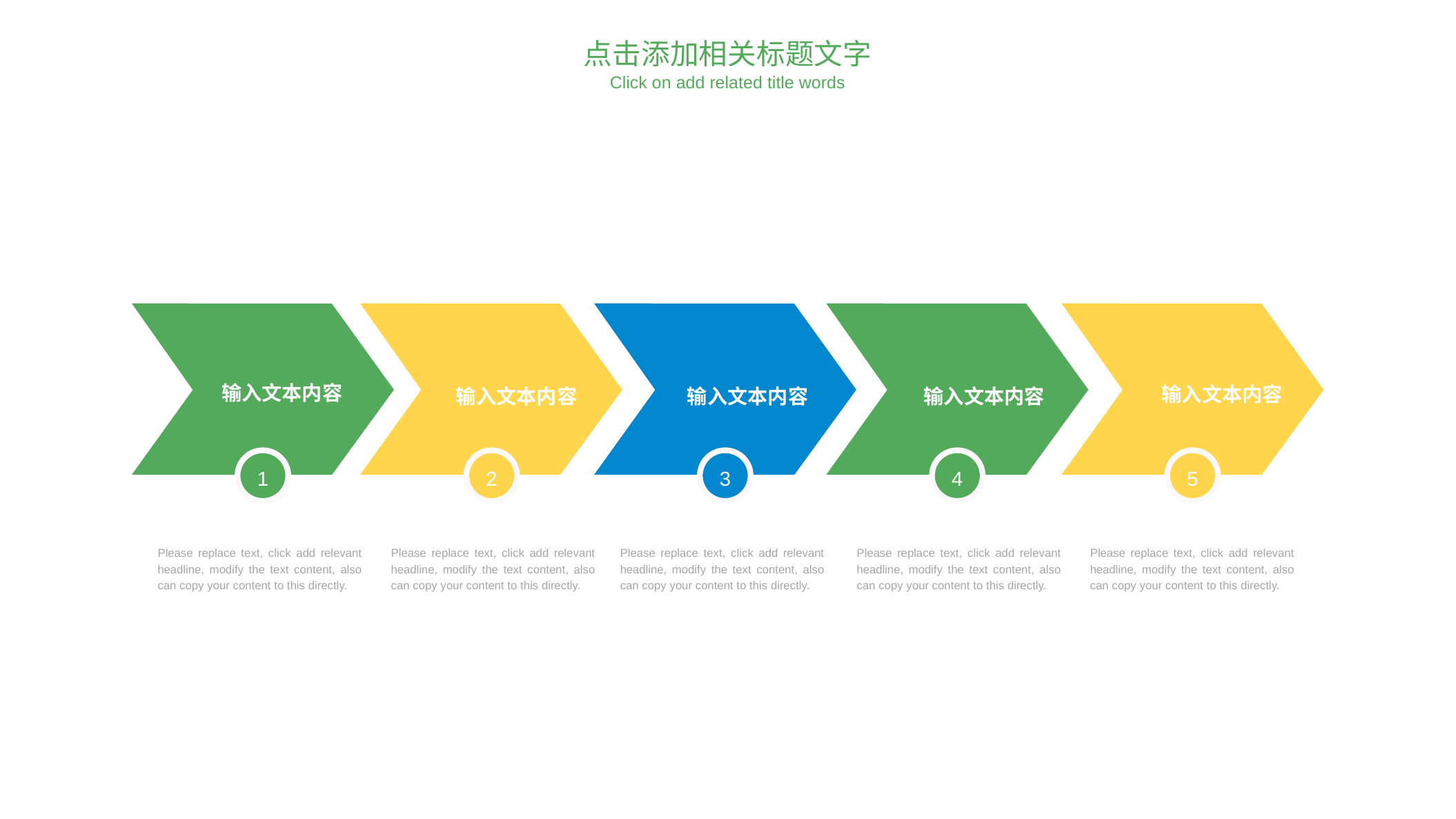

点击添加相关标题文字
Click on add related title words

输入文本内容

输入文本内容

输入文本内容

输入文本内容

输入文本内容

1

2

3

4

5
Please replace text, click add relevant headline, modify the text content, also can copy your content to this directly.
Please replace text, click add relevant headline, modify the text content, also can copy your content to this directly.
Please replace text, click add relevant headline, modify the text content, also can copy your content to this directly.
Please replace text, click add relevant headline, modify the text content, also can copy your content to this directly.
Please replace text, click add relevant headline, modify the text content, also can copy your content to this directly.